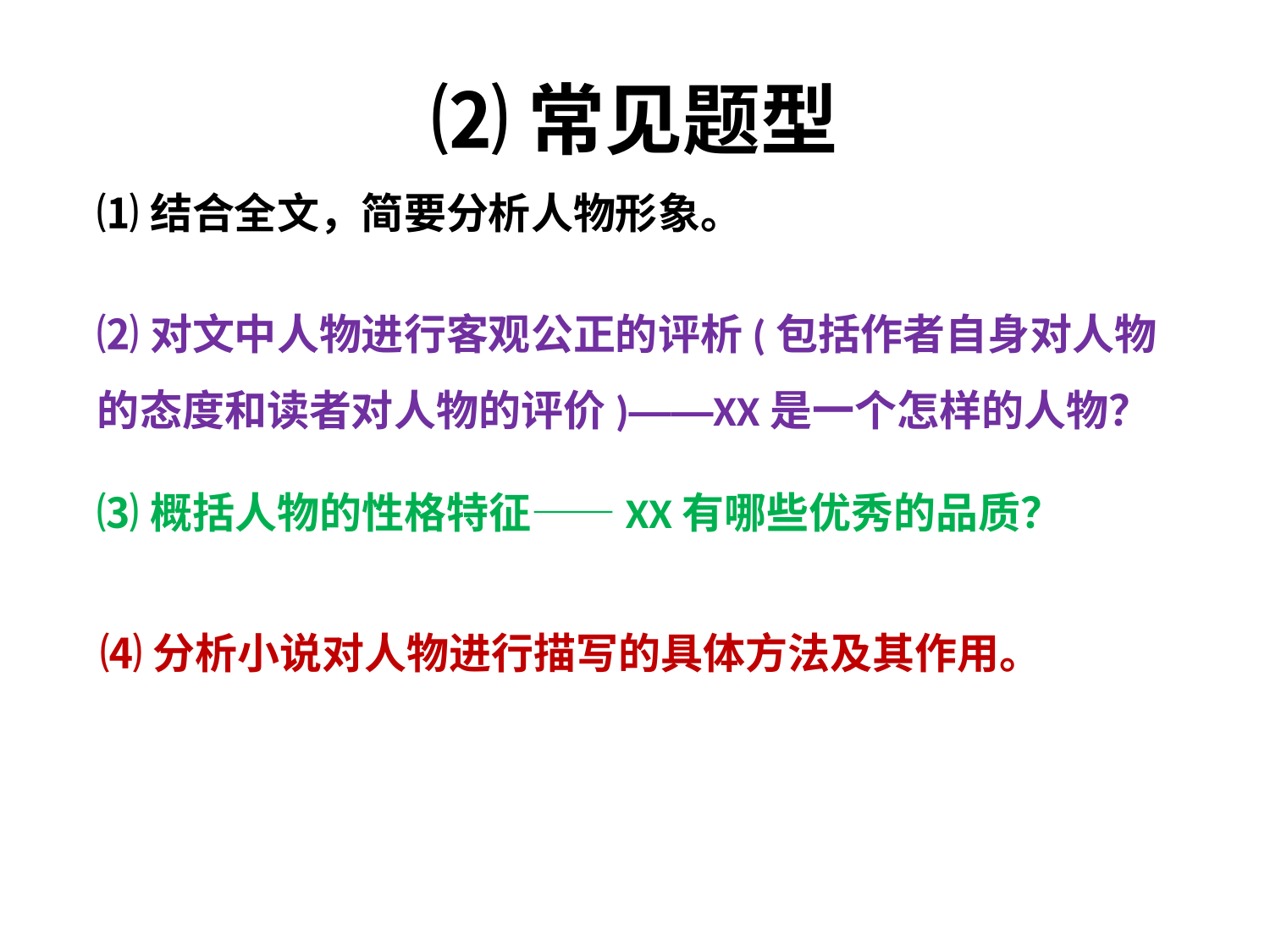

# ⑵常见题型
⑴结合全文，简要分析人物形象。
⑵对文中人物进行客观公正的评析(包括作者自身对人物的态度和读者对人物的评价)——XX是一个怎样的人物？
⑶概括人物的性格特征——XX有哪些优秀的品质？
⑷分析小说对人物进行描写的具体方法及其作用。